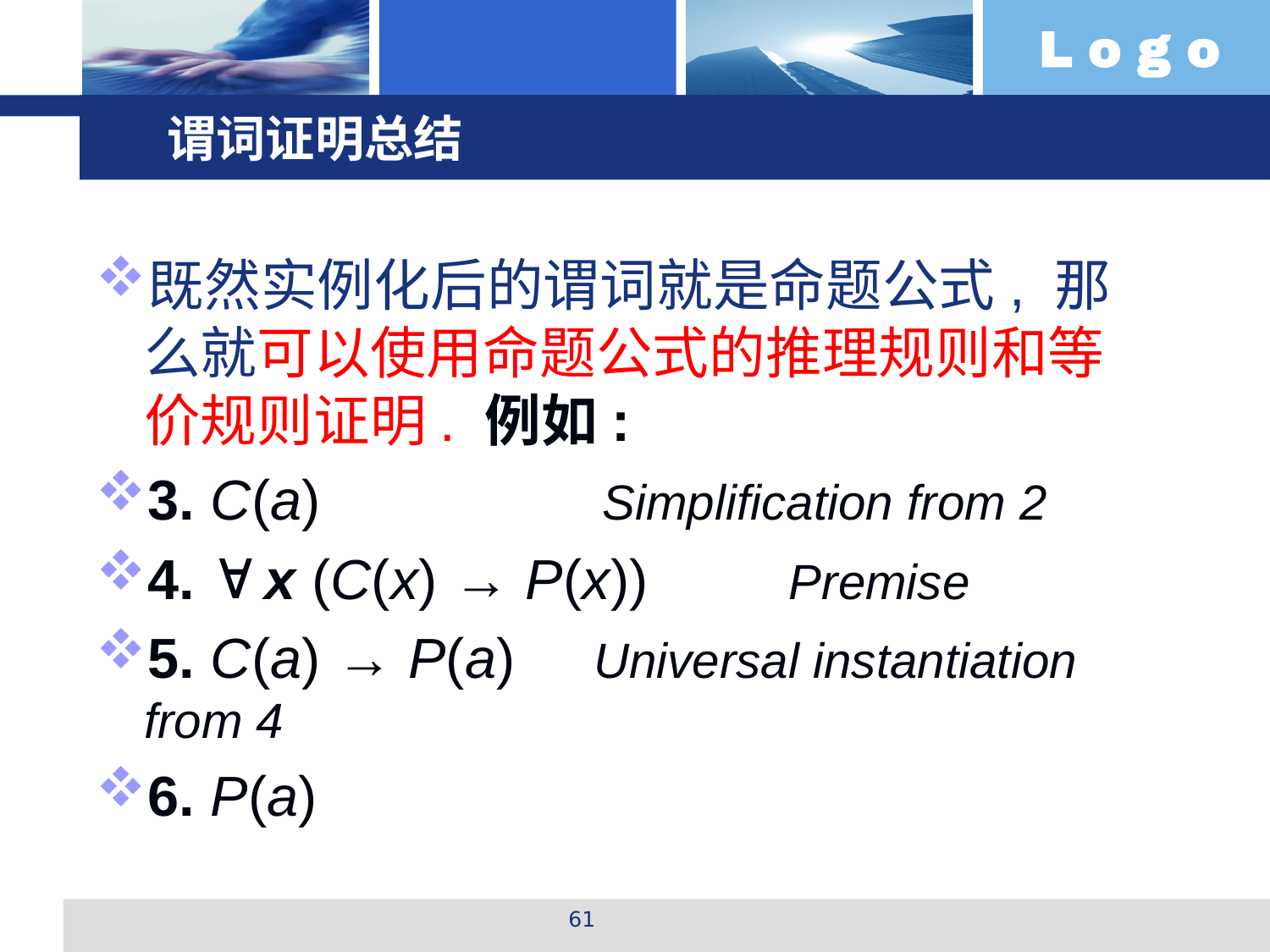

谓词证明总结
既然实例化后的谓词就是命题公式, 那么就可以使用命题公式的推理规则和等价规则证明. 例如:
3. C(a)                  Simplification from 2
4. ∀ x (C(x) → P(x))         Premise
5. C(a) → P(a)     Universal instantiation from 4
6. P(a)
61